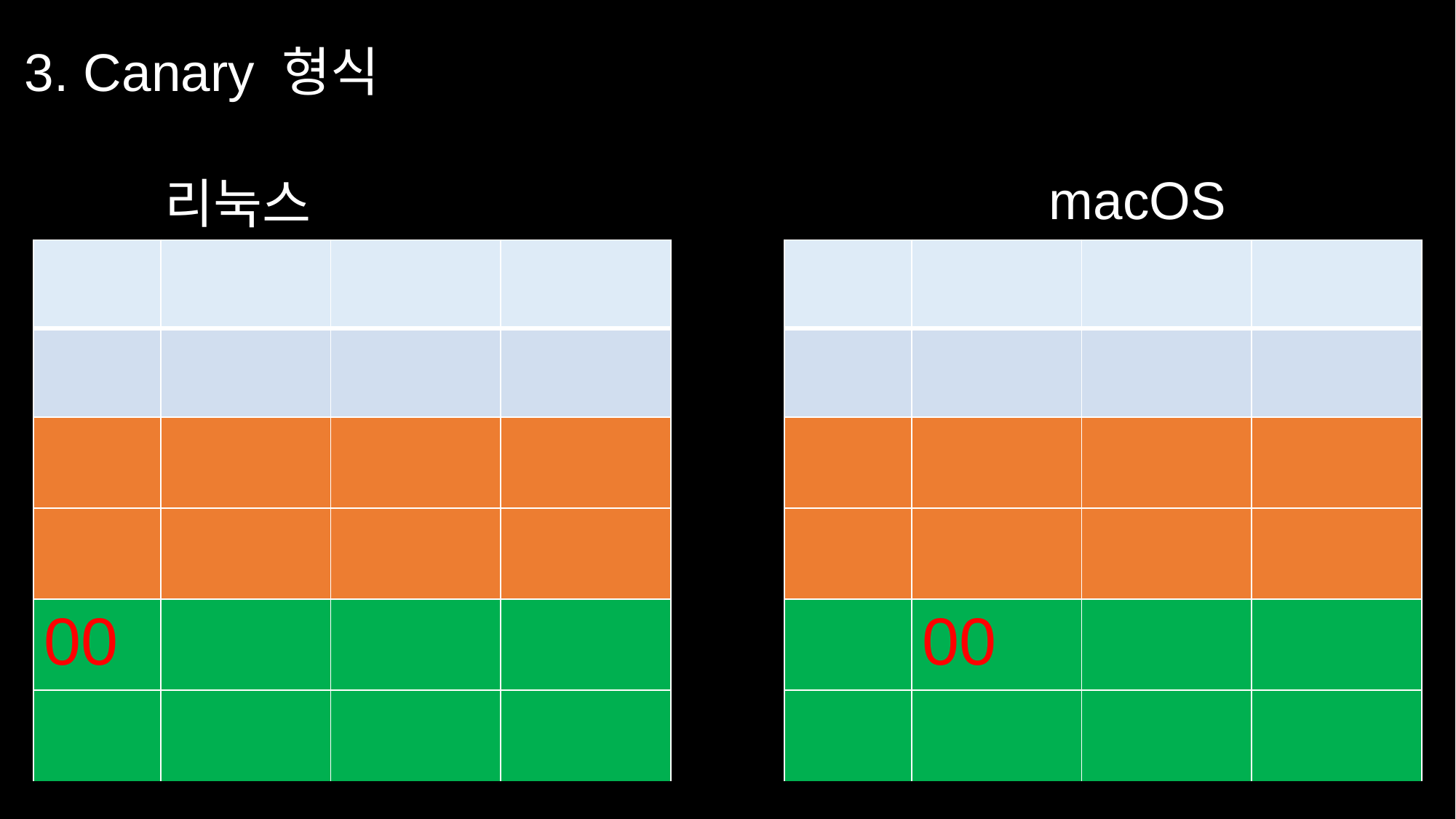

3. Canary 형식
macOS
리눅스
|  |  |  |  |
| --- | --- | --- | --- |
|  |  |  |  |
|  |  |  |  |
|  |  |  |  |
| 00 |  |  |  |
|  |  |  |  |
|  |  |  |  |
|  |  |  |  |
|  |  |  |  |
| --- | --- | --- | --- |
|  |  |  |  |
|  |  |  |  |
|  |  |  |  |
|  | 00 |  |  |
|  |  |  |  |
|  |  |  |  |
|  |  |  |  |